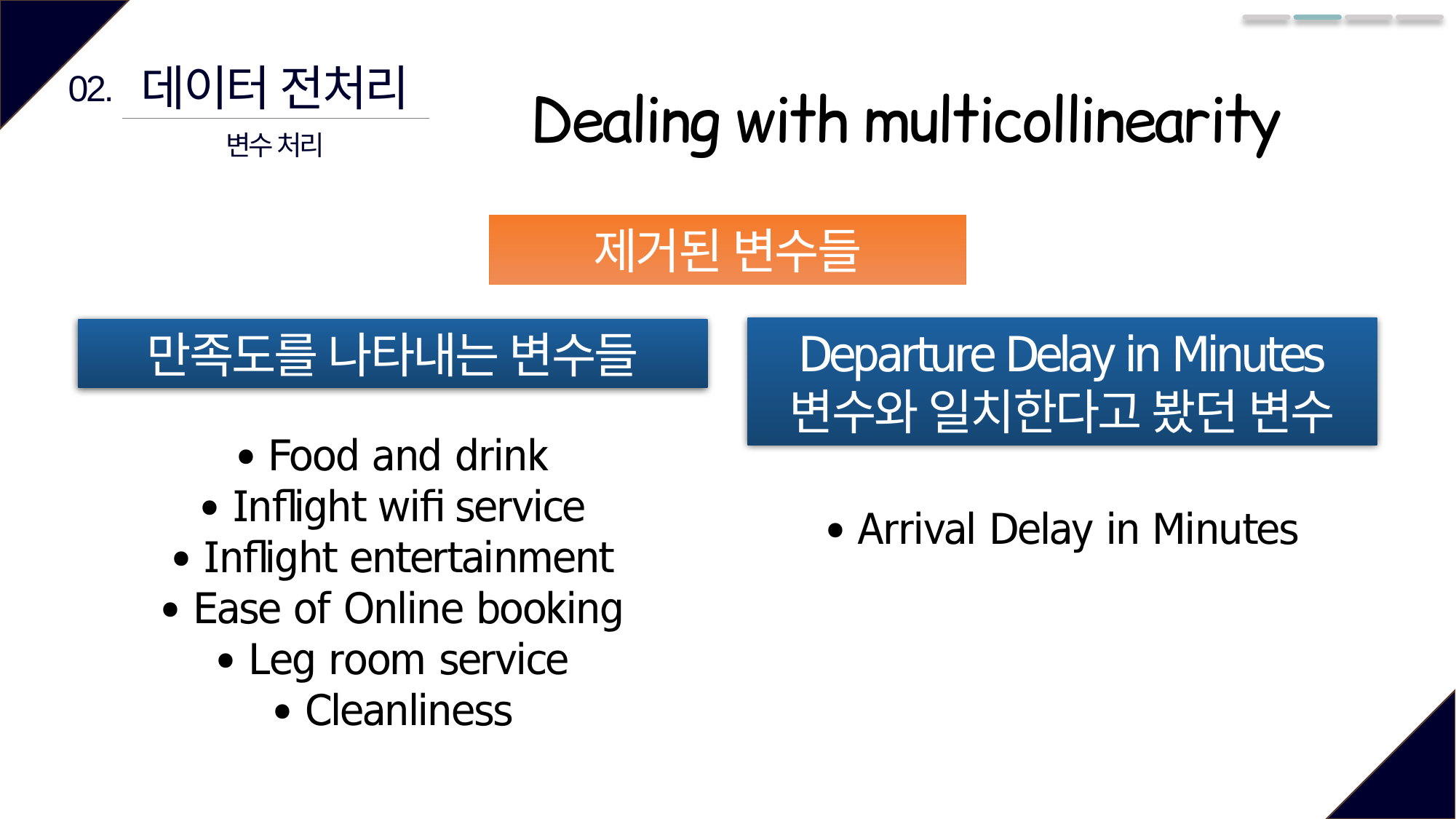

데이터 전처리
02.
Dealing with multicollinearity
변수 처리
제거된 변수들
Departure Delay in Minutes
변수와 일치한다고 봤던 변수
만족도를 나타내는 변수들
• Food and drink
• Inflight wifi service
• Inflight entertainment
• Ease of Online booking
• Leg room service
• Cleanliness
• Arrival Delay in Minutes